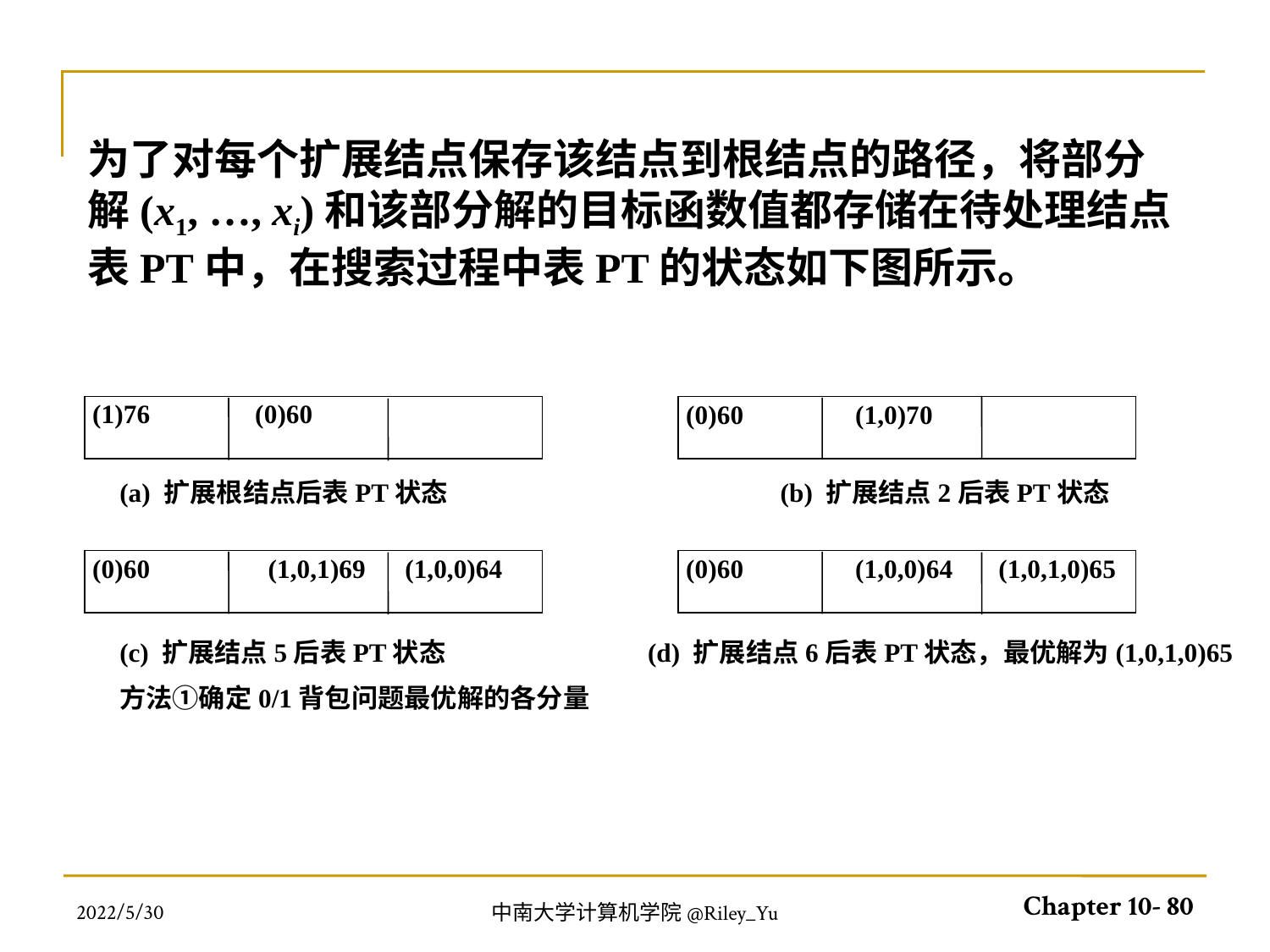

为了对每个扩展结点保存该结点到根结点的路径，将部分解(x1, …, xi)和该部分解的目标函数值都存储在待处理结点表PT中，在搜索过程中表PT的状态如下图所示。

(0)60                 (1,0)70

(1)76                (0)60

(a) 扩展根结点后表PT状态                                                       (b) 扩展结点2后表PT状态
(0)60                  (1,0,1)69      (1,0,0)64

(0)60                 (1,0,0)64       (1,0,1,0)65

(c) 扩展结点5后表PT状态                                 (d) 扩展结点6后表PT状态，最优解为(1,0,1,0)65
方法①确定0/1背包问题最优解的各分量
2022/5/30
Chapter 10- 80
中南大学计算机学院@Riley_Yu